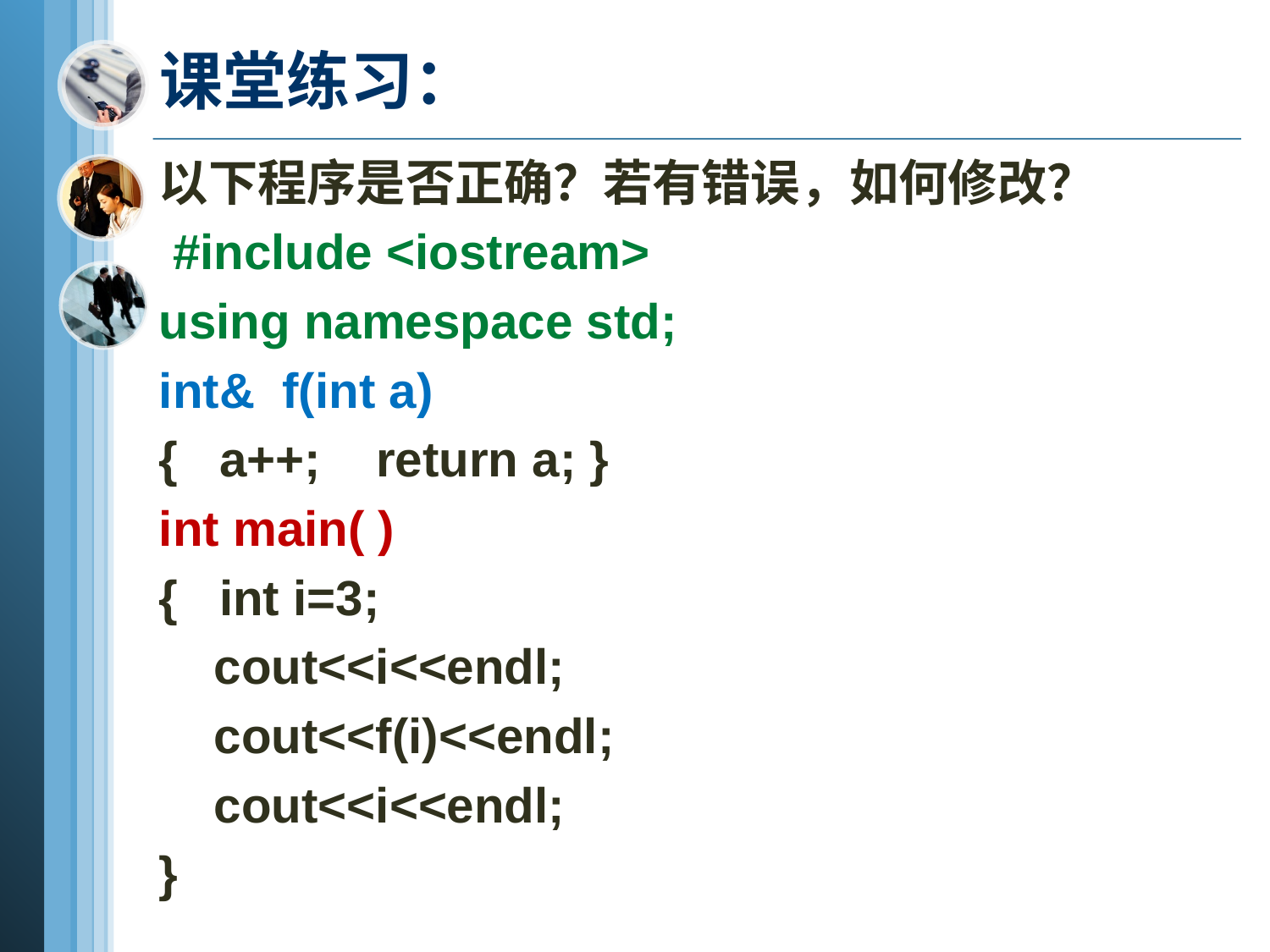

# 课堂练习：
以下程序是否正确？若有错误，如何修改？
 #include <iostream>
using namespace std;
int&  f(int a)
{   a++;    return a; }
int main( )
{   int i=3;
    cout<<i<<endl;
    cout<<f(i)<<endl;
    cout<<i<<endl;
}